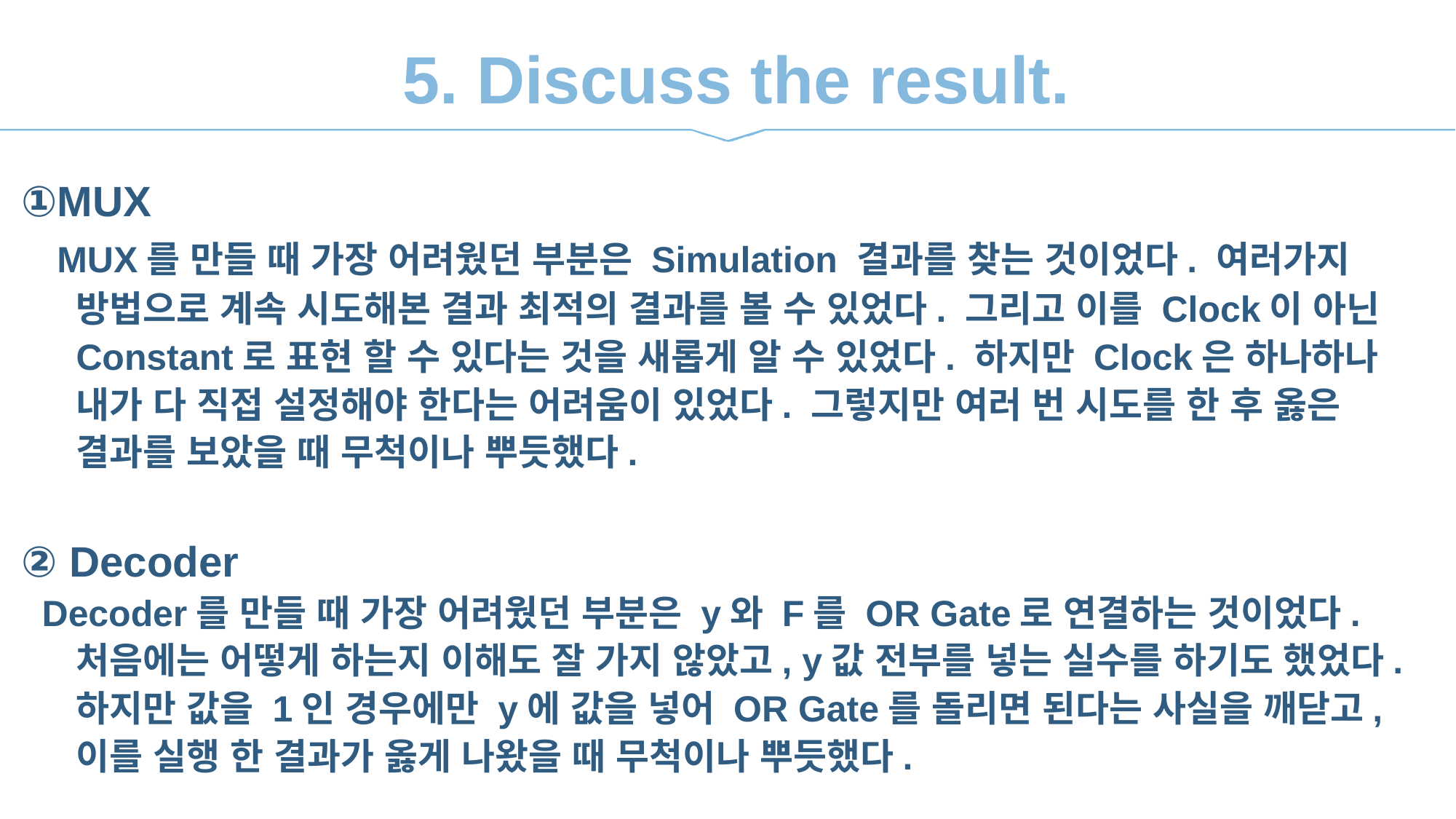

5. Discuss the result.
①MUX
   MUX를 만들 때 가장 어려웠던 부분은 Simulation 결과를 찾는 것이었다. 여러가지 방법으로 계속 시도해본 결과 최적의 결과를 볼 수 있었다. 그리고 이를 Clock이 아닌 Constant로 표현 할 수 있다는 것을 새롭게 알 수 있었다. 하지만 Clock은 하나하나 내가 다 직접 설정해야 한다는 어려움이 있었다. 그렇지만 여러 번 시도를 한 후 옳은 결과를 보았을 때 무척이나 뿌듯했다.

② Decoder
  Decoder를 만들 때 가장 어려웠던 부분은 y와 F를 OR Gate로 연결하는 것이었다. 처음에는 어떻게 하는지 이해도 잘 가지 않았고, y값 전부를 넣는 실수를 하기도 했었다. 하지만 값을 1인 경우에만 y에 값을 넣어 OR Gate를 돌리면 된다는 사실을 깨닫고, 이를 실행 한 결과가 옳게 나왔을 때 무척이나 뿌듯했다.